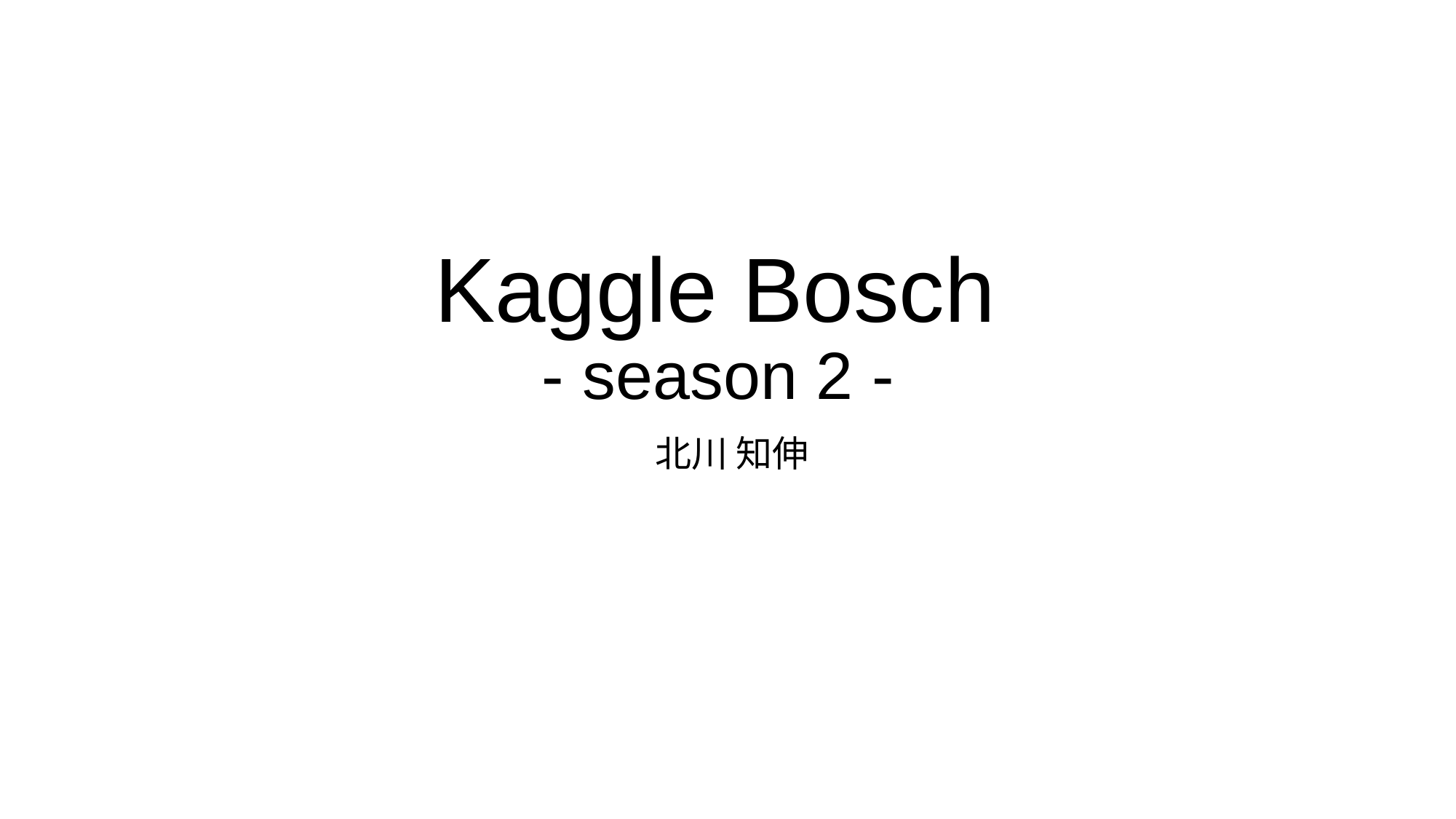

# Kaggle Bosch - season 2 -
 北川 知伸